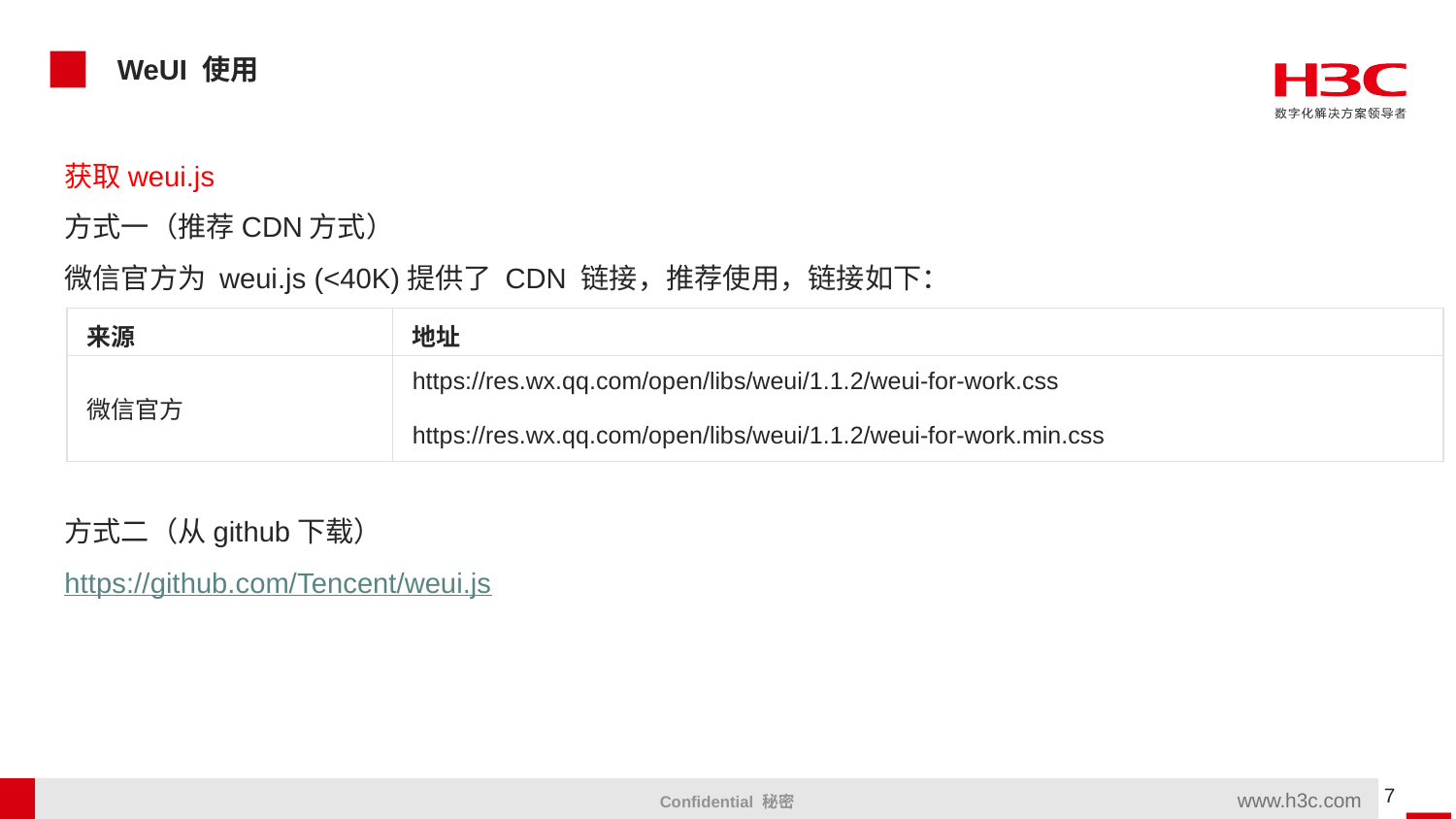

WeUI 使用

获取weui.js
方式一（推荐CDN方式）
微信官方为 weui.js (<40K)提供了 CDN 链接，推荐使用，链接如下：
| 来源 | 地址 |
| --- | --- |
| 微信官方 | https://res.wx.qq.com/open/libs/weui/1.1.2/weui-for-work.css https://res.wx.qq.com/open/libs/weui/1.1.2/weui-for-work.min.css |
方式二（从github下载）
https://github.com/Tencent/weui.js